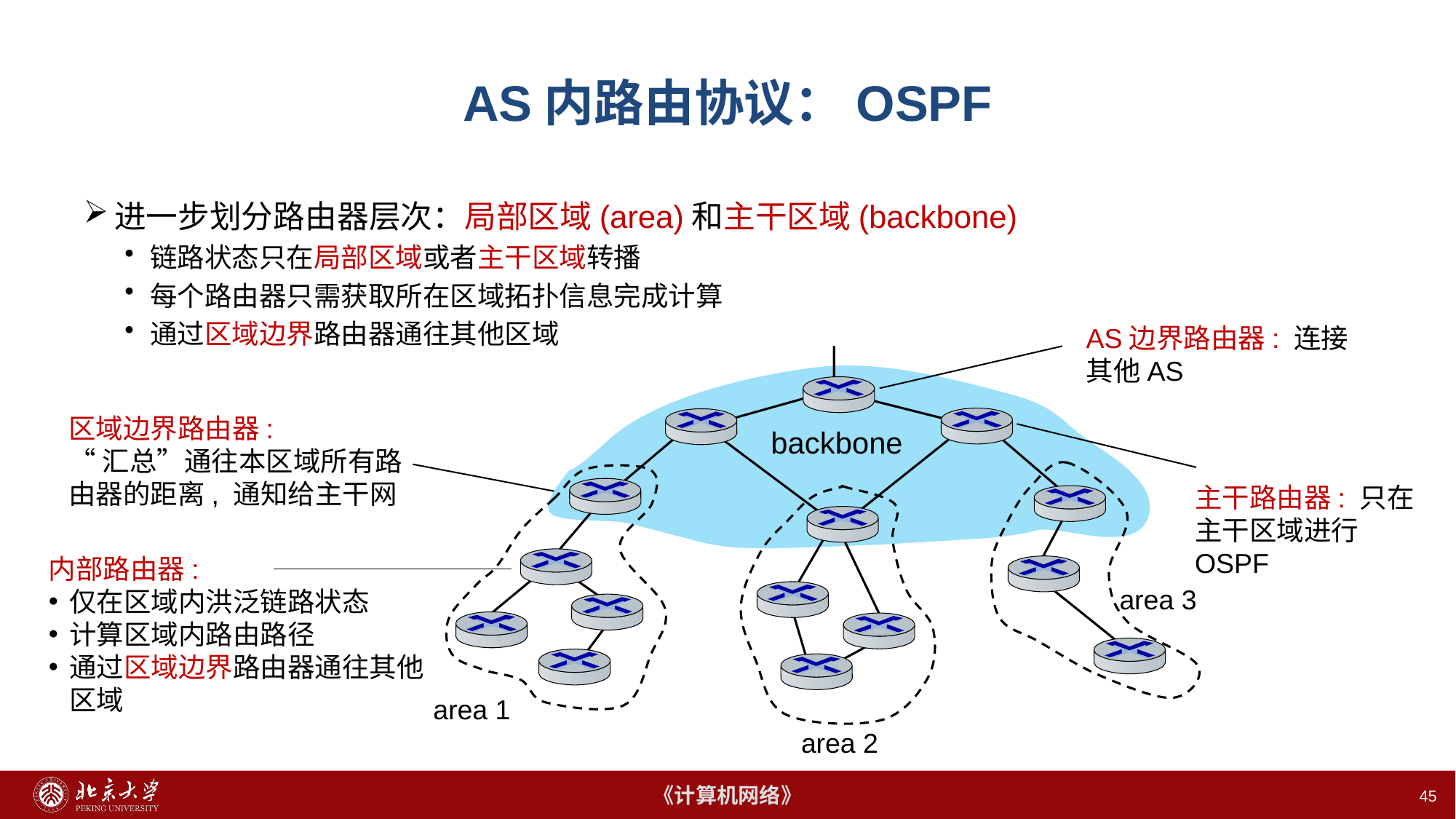

# AS内路由协议：OSPF
进一步划分路由器层次：局部区域(area)和主干区域(backbone)
链路状态只在局部区域或者主干区域转播
每个路由器只需获取所在区域拓扑信息完成计算
通过区域边界路由器通往其他区域
AS边界路由器: 连接其他AS

区域边界路由器:
“汇总”通往本区域所有路由器的距离, 通知给主干网

backbone

主干路由器: 只在主干区域进行OSPF

内部路由器:
仅在区域内洪泛链路状态
计算区域内路由路径
通过区域边界路由器通往其他区域

area 3

area 1
area 2
45